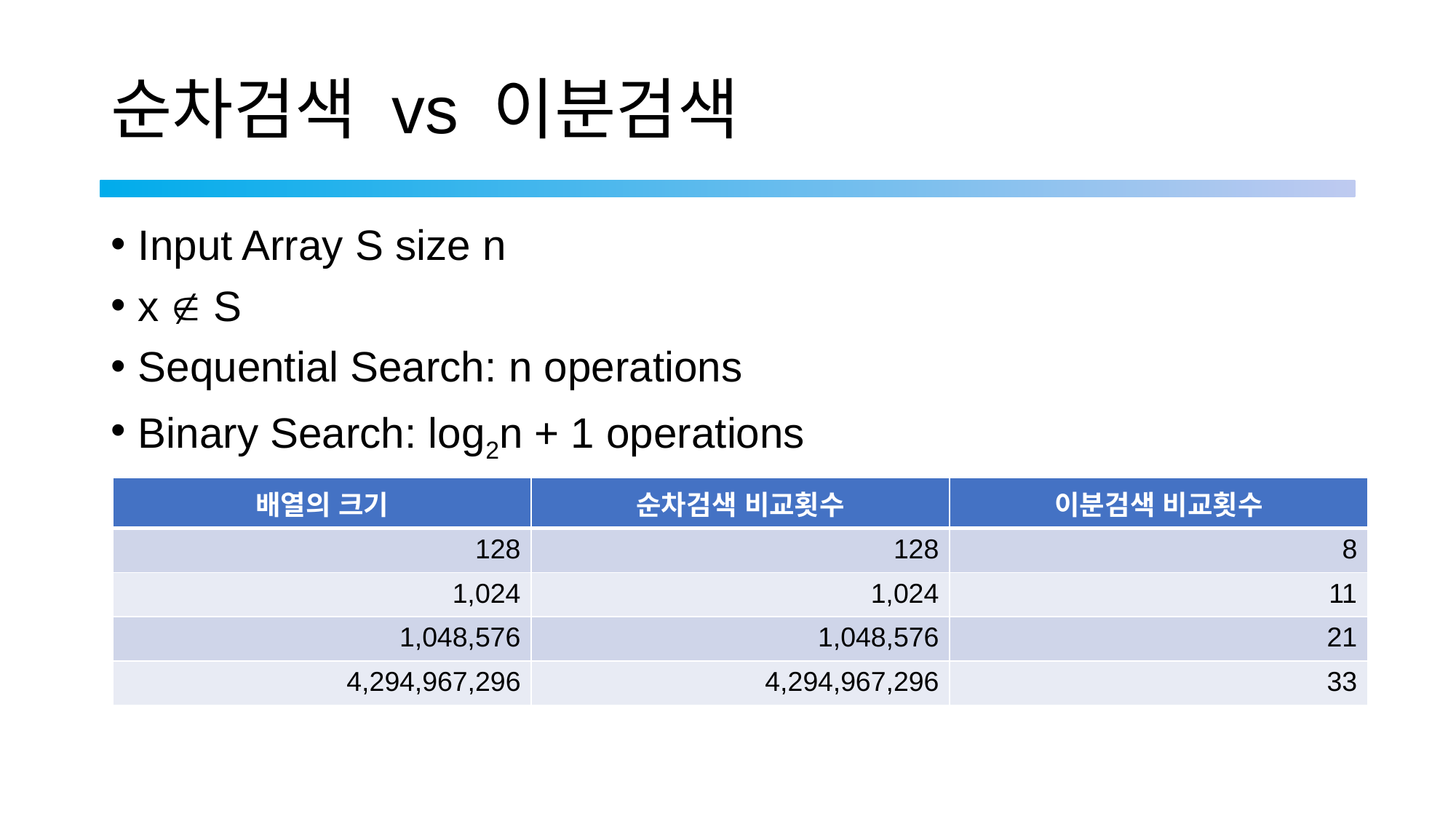

# 순차검색 vs 이분검색
Input Array S size n
x ∉ S
Sequential Search: n operations
Binary Search: log2n + 1 operations
| 배열의 크기 | 순차검색 비교횟수 | 이분검색 비교횟수 |
| --- | --- | --- |
| 128 | 128 | 8 |
| 1,024 | 1,024 | 11 |
| 1,048,576 | 1,048,576 | 21 |
| 4,294,967,296 | 4,294,967,296 | 33 |